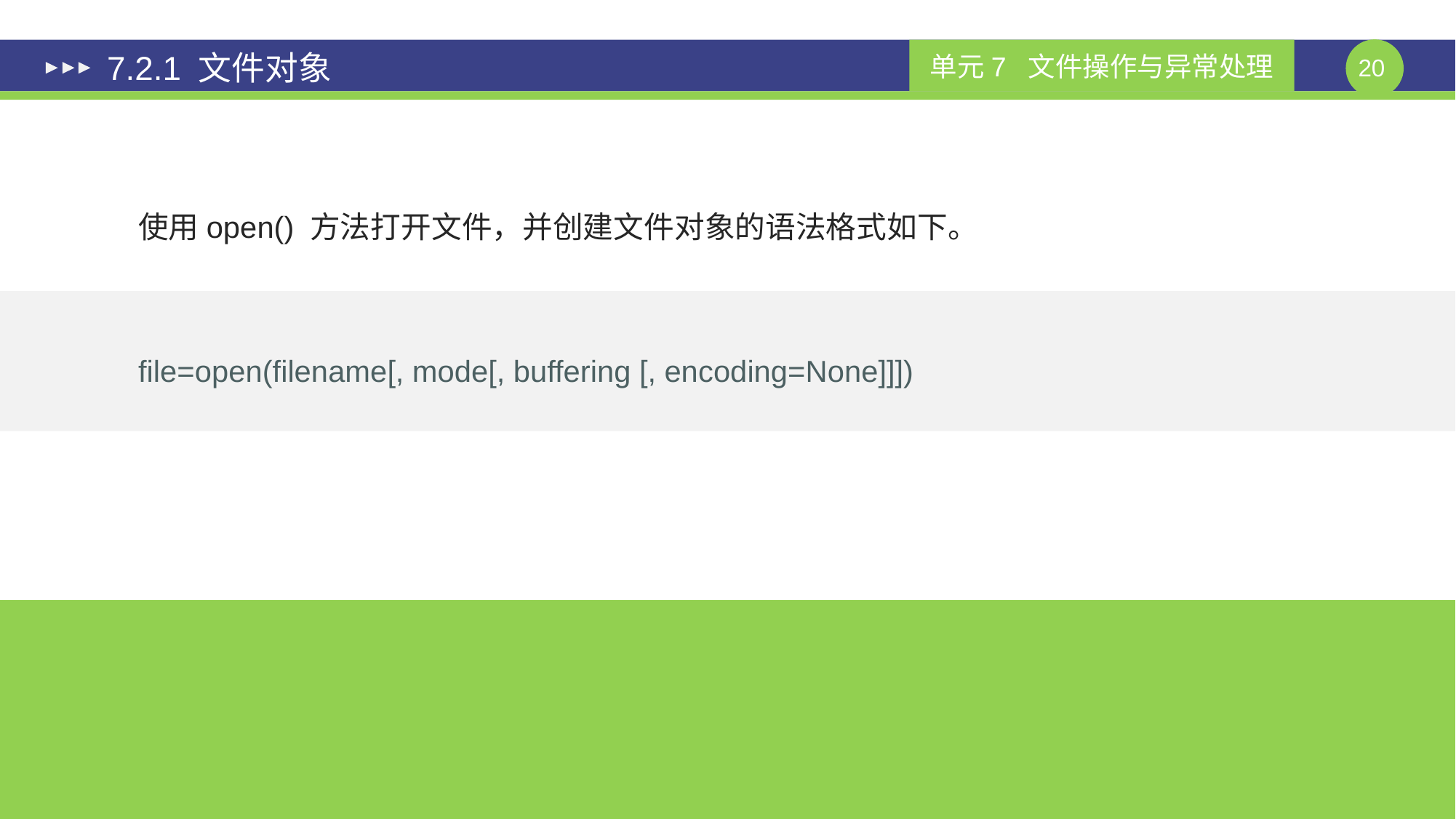

# 7.2.1 文件对象
使用open() 方法打开文件，并创建文件对象的语法格式如下。

file=open(filename[, mode[, buffering [, encoding=None]]])